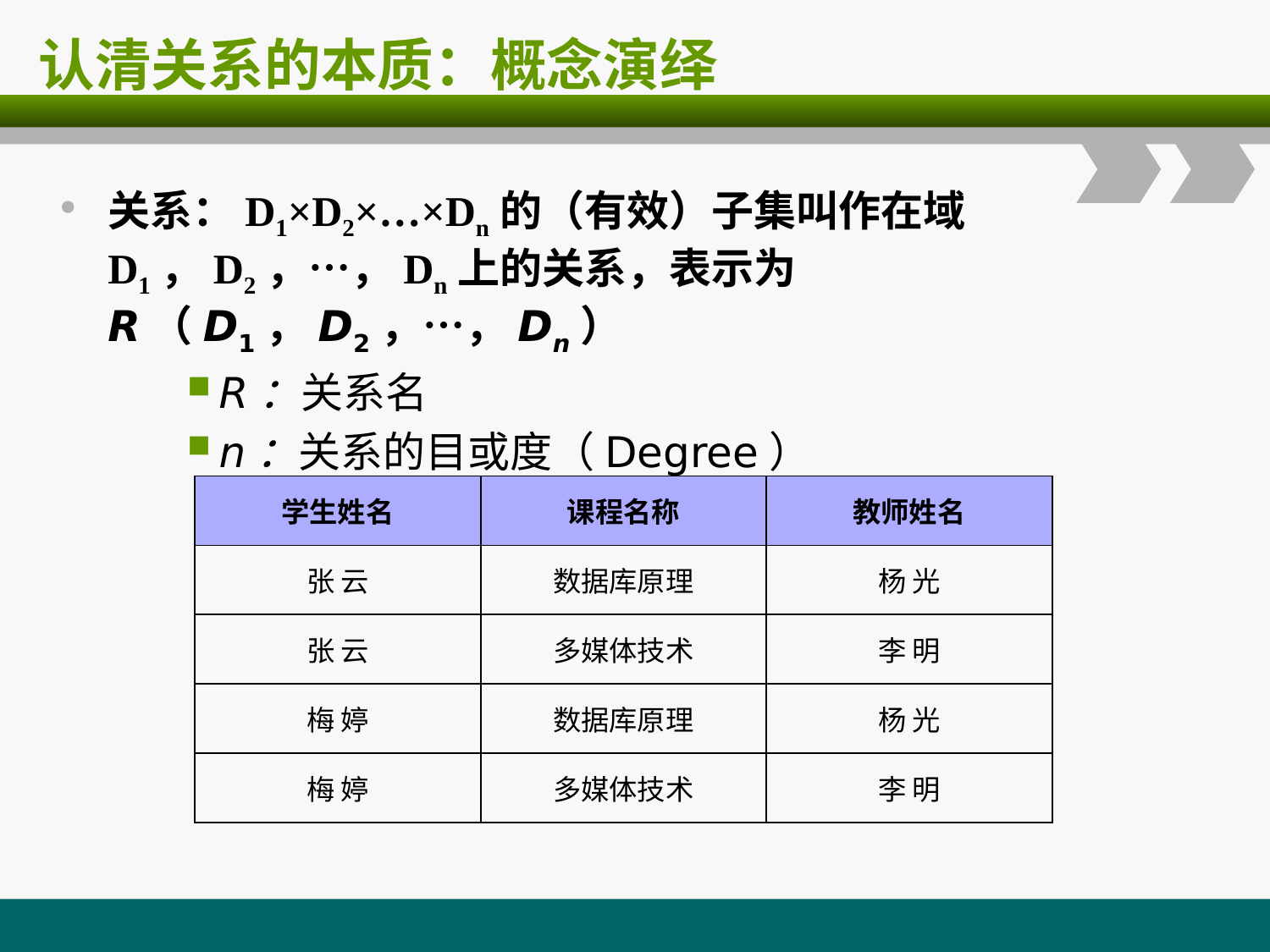

# 认清关系的本质：概念演绎
关系：D1×D2×…×Dn的（有效）子集叫作在域D1，D2，…，Dn上的关系，表示为 R（D1，D2，…，Dn）
R：关系名
n：关系的目或度（Degree）
| 学生姓名 | 课程名称 | 教师姓名 |
| --- | --- | --- |
| 张 云 | 数据库原理 | 杨 光 |
| 张 云 | 多媒体技术 | 李 明 |
| 梅 婷 | 数据库原理 | 杨 光 |
| 梅 婷 | 多媒体技术 | 李 明 |